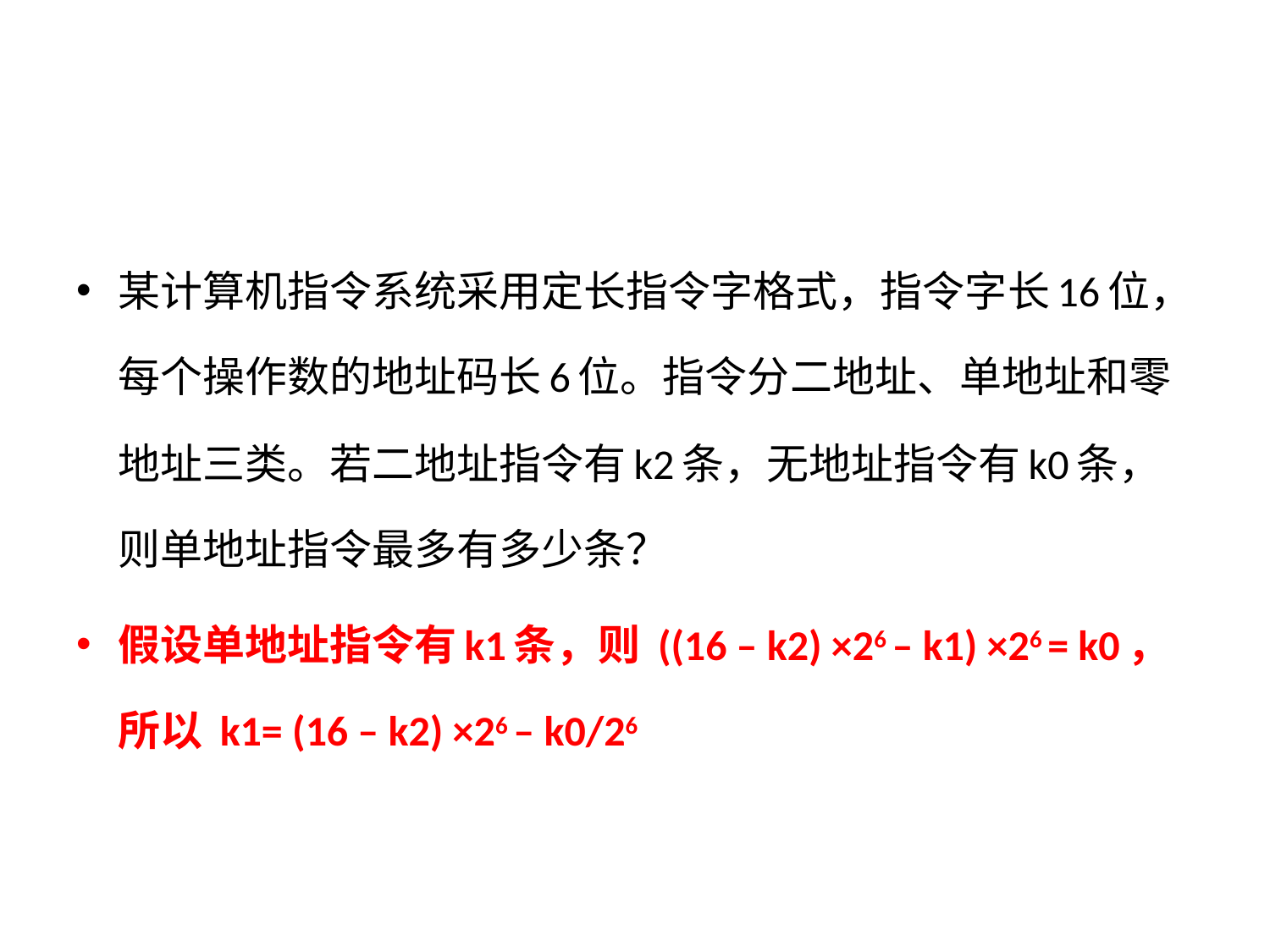

#
某计算机指令系统采用定长指令字格式，指令字长16位，每个操作数的地址码长6位。指令分二地址、单地址和零地址三类。若二地址指令有k2条，无地址指令有k0条，则单地址指令最多有多少条？
假设单地址指令有k1条，则 ((16 – k2) ×26 – k1) ×26 = k0，所以 k1= (16 – k2) ×26 – k0/26